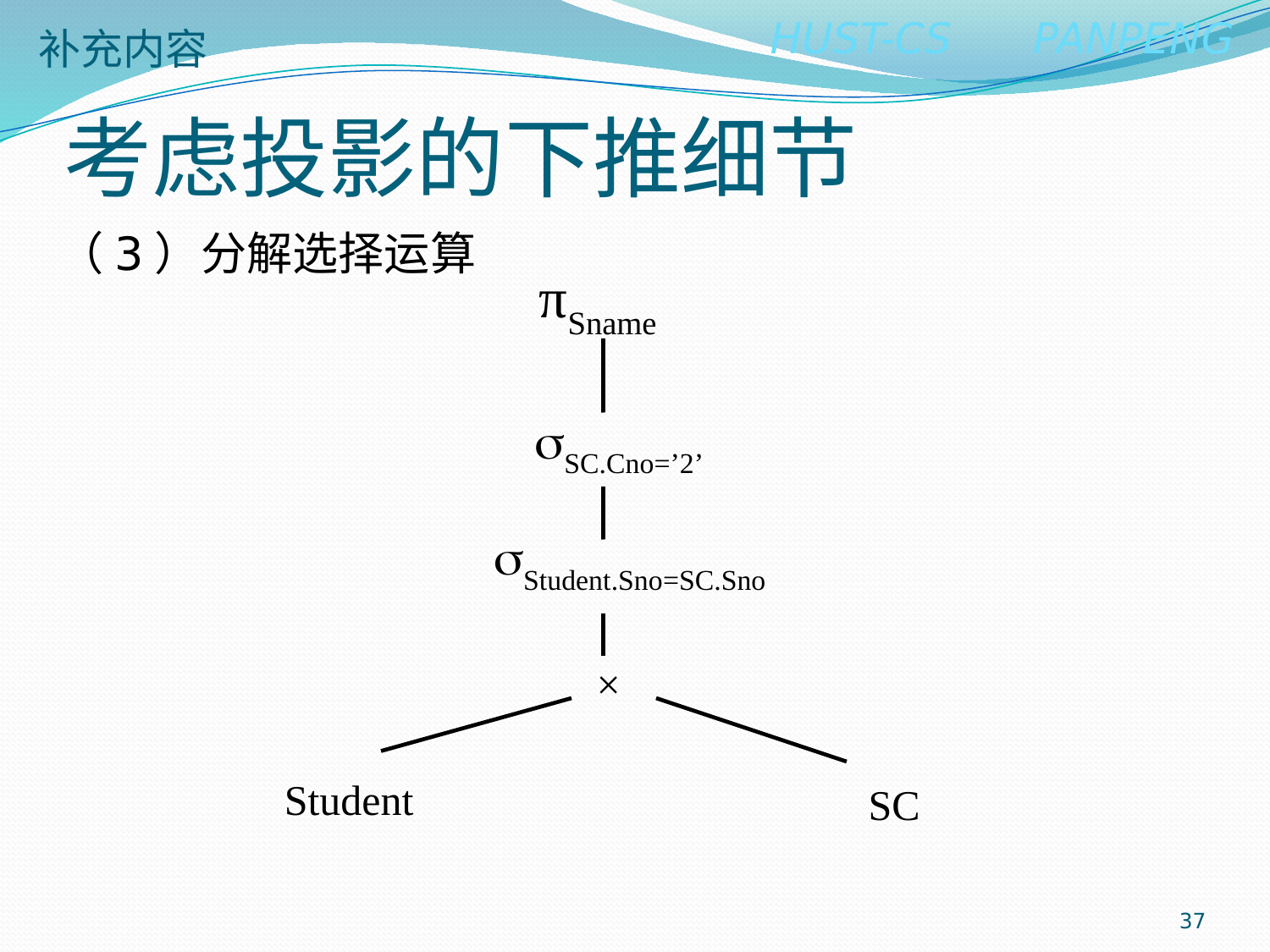

补充内容
# 考虑投影的下推细节
（3）分解选择运算
πSname

σSC.Cno=’2’

σStudent.Sno=SC.Sno

×

Student
SC
37